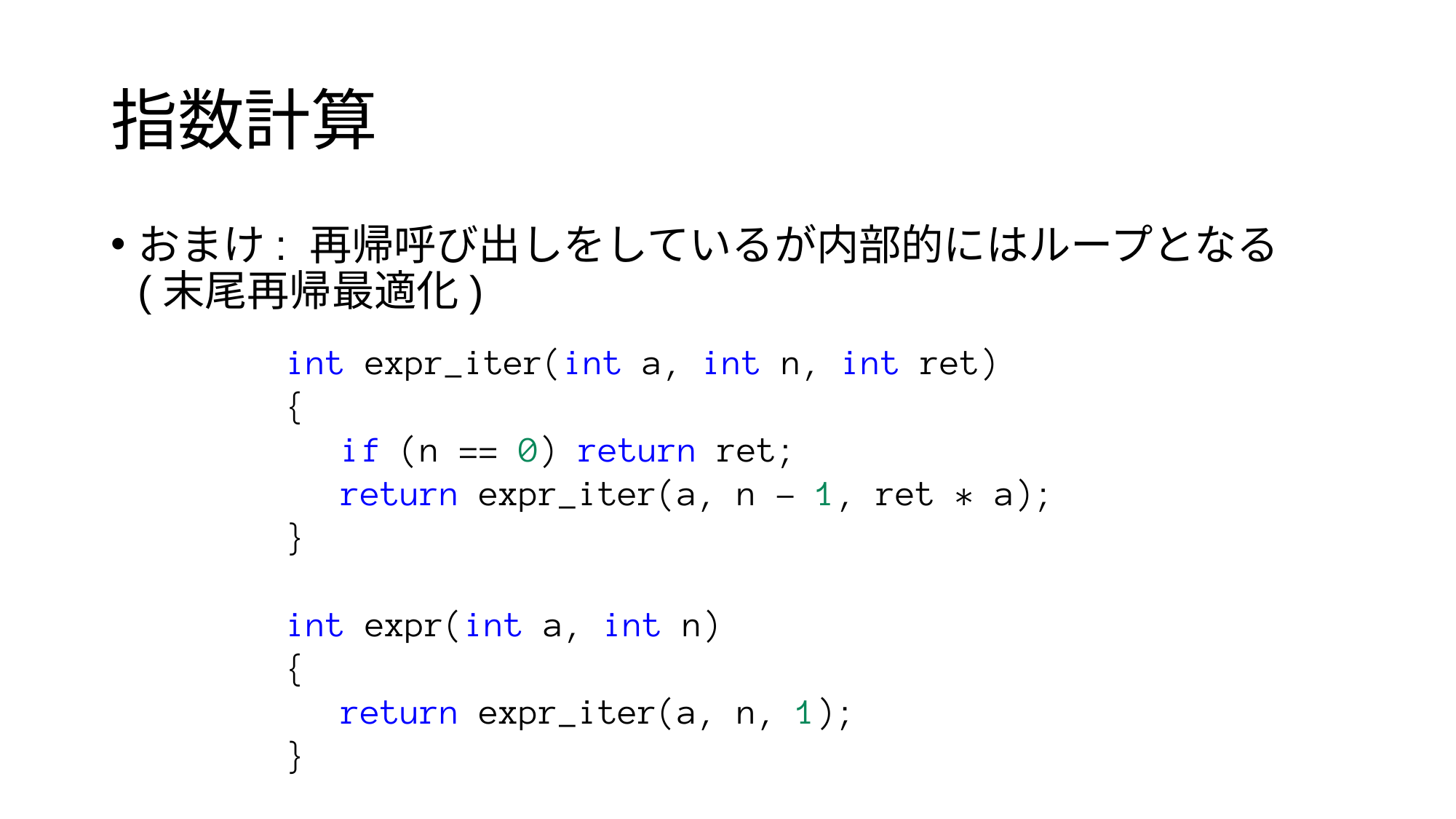

# 指数計算
おまけ: 再帰呼び出しをしているが内部的にはループとなる
(末尾再帰最適化)

int expr_iter(int a, int n, int ret)
{
if (n == 0) return ret;
return expr_iter(a, n - 1, ret * a);
}
int expr(int a, int n)
{
return expr_iter(a, n, 1);
}